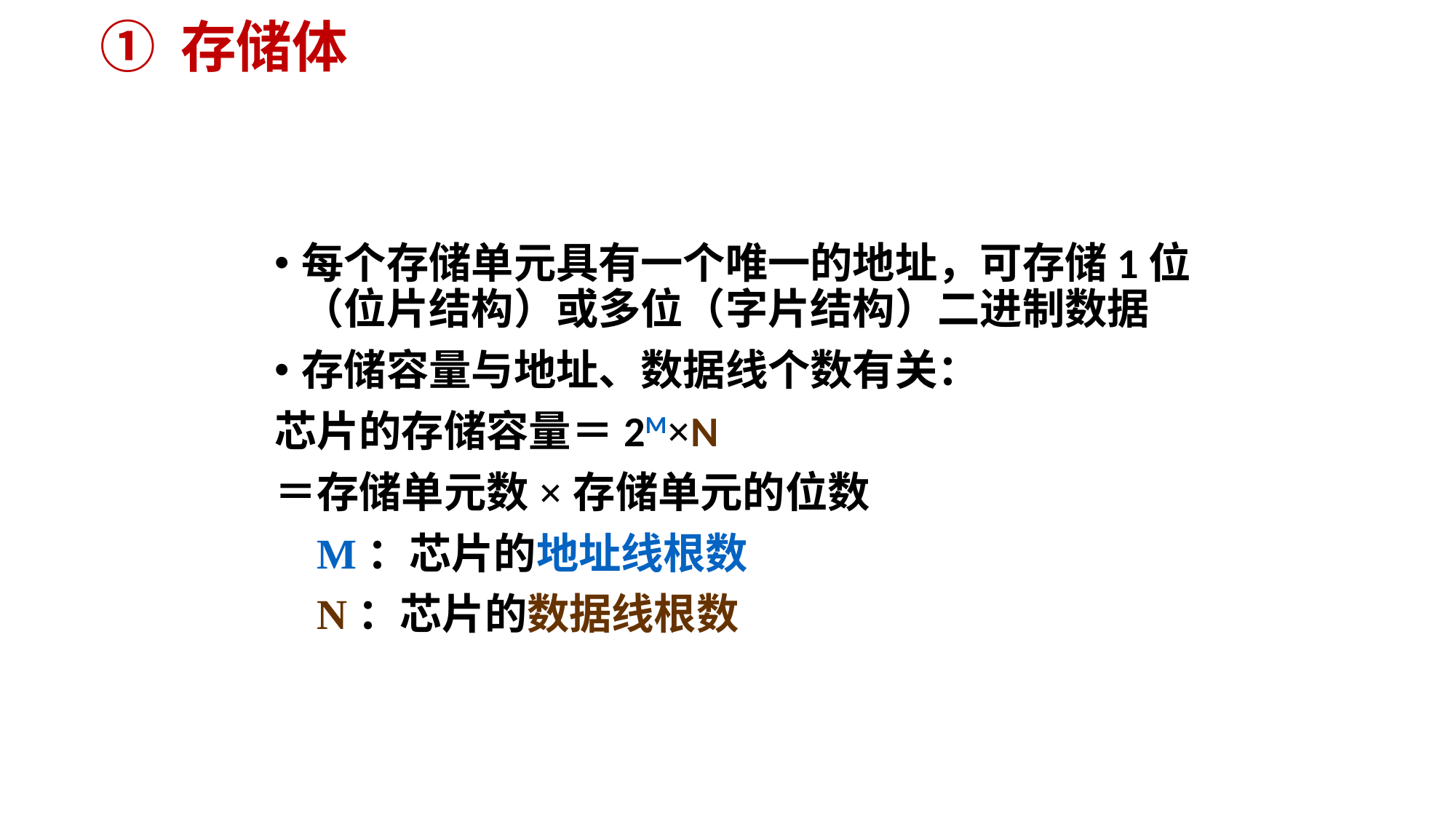

# ① 存储体
每个存储单元具有一个唯一的地址，可存储1位（位片结构）或多位（字片结构）二进制数据
存储容量与地址、数据线个数有关：
芯片的存储容量＝2M×N
＝存储单元数×存储单元的位数
    M：芯片的地址线根数
    N：芯片的数据线根数